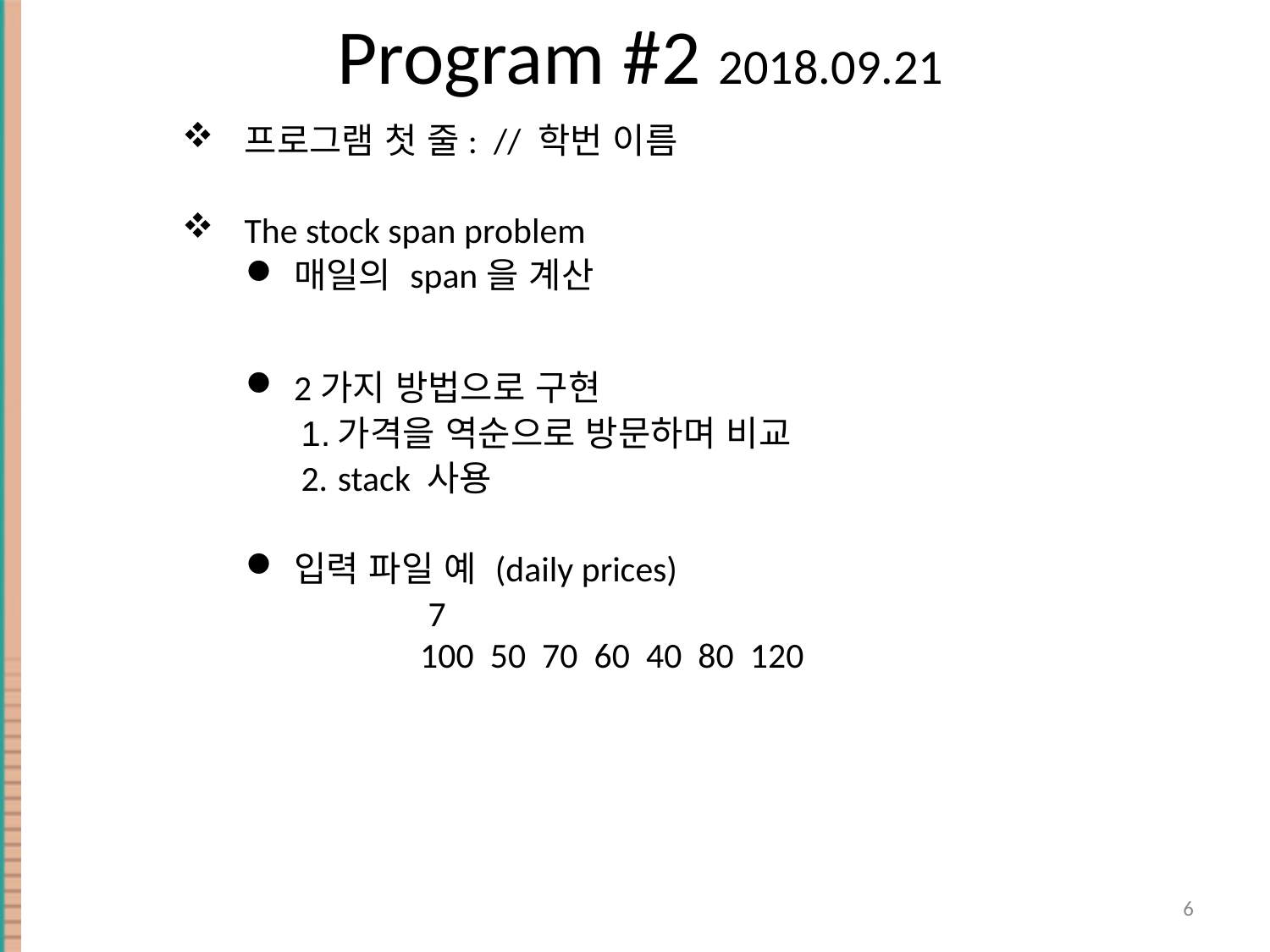

# Program #2 2018.09.21
프로그램 첫 줄:  // 학번 이름

The stock span problem
매일의 span을 계산

2가지 방법으로 구현
가격을 역순으로 방문하며 비교
stack 사용

입력 파일 예 (daily prices)
	7
	100  50  70  60  40  80  120
6